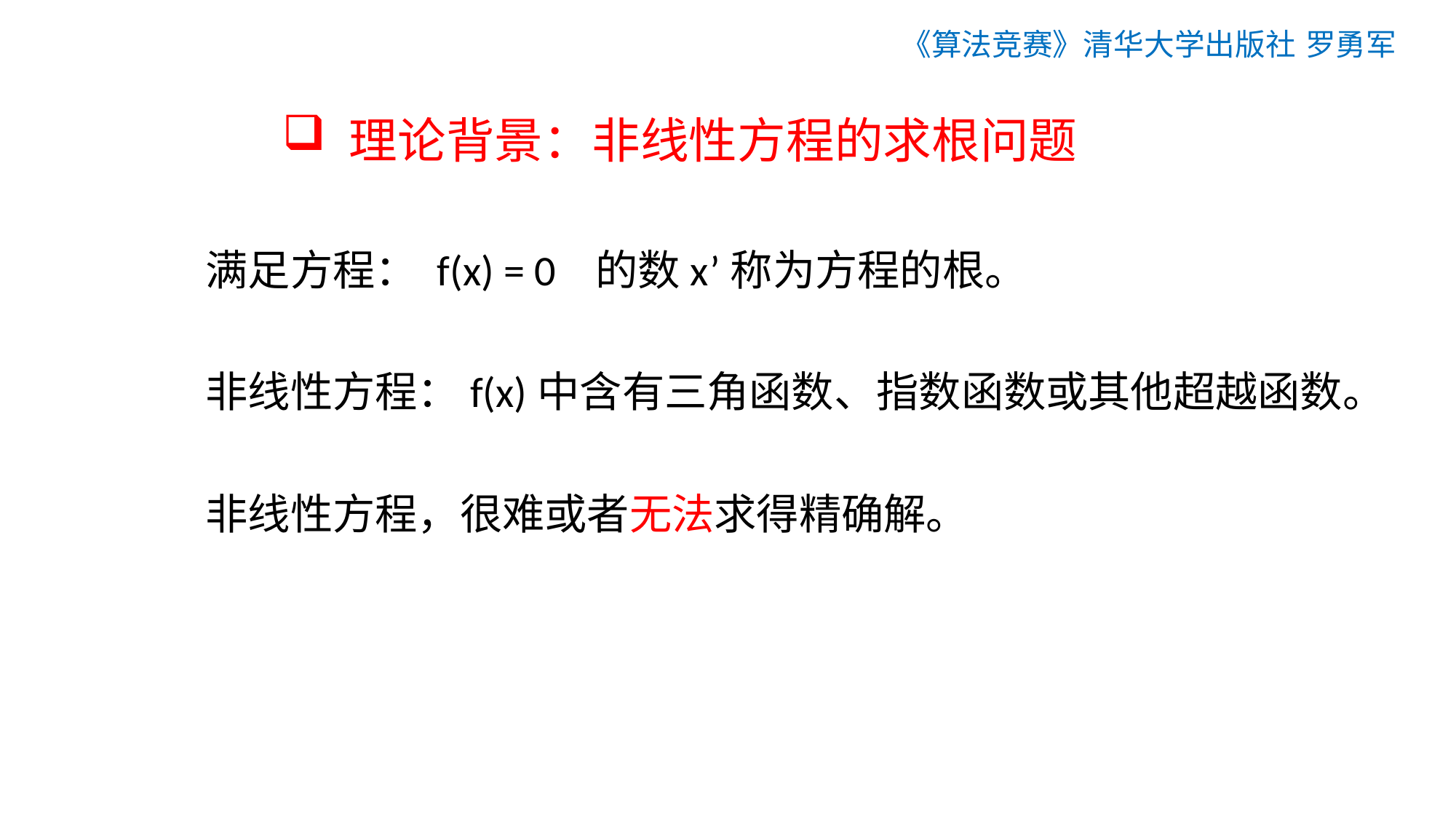

《算法竞赛》清华大学出版社 罗勇军
# 理论背景：非线性方程的求根问题

满足方程： f(x) = 0   的数x’称为方程的根。

非线性方程：f(x)中含有三角函数、指数函数或其他超越函数。

非线性方程，很难或者无法求得精确解。